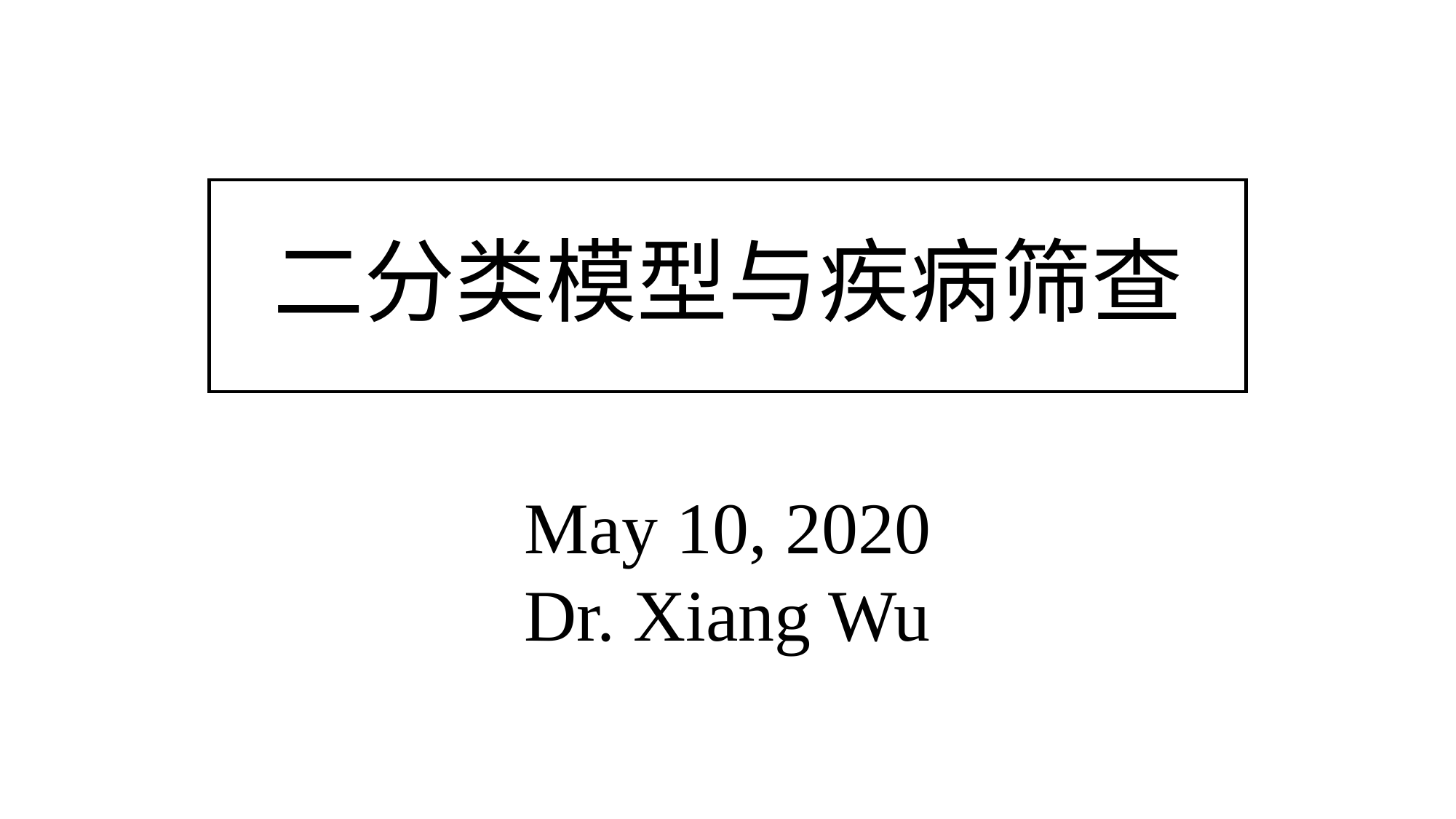

# 二分类模型与疾病筛查
May 10, 2020
Dr. Xiang Wu